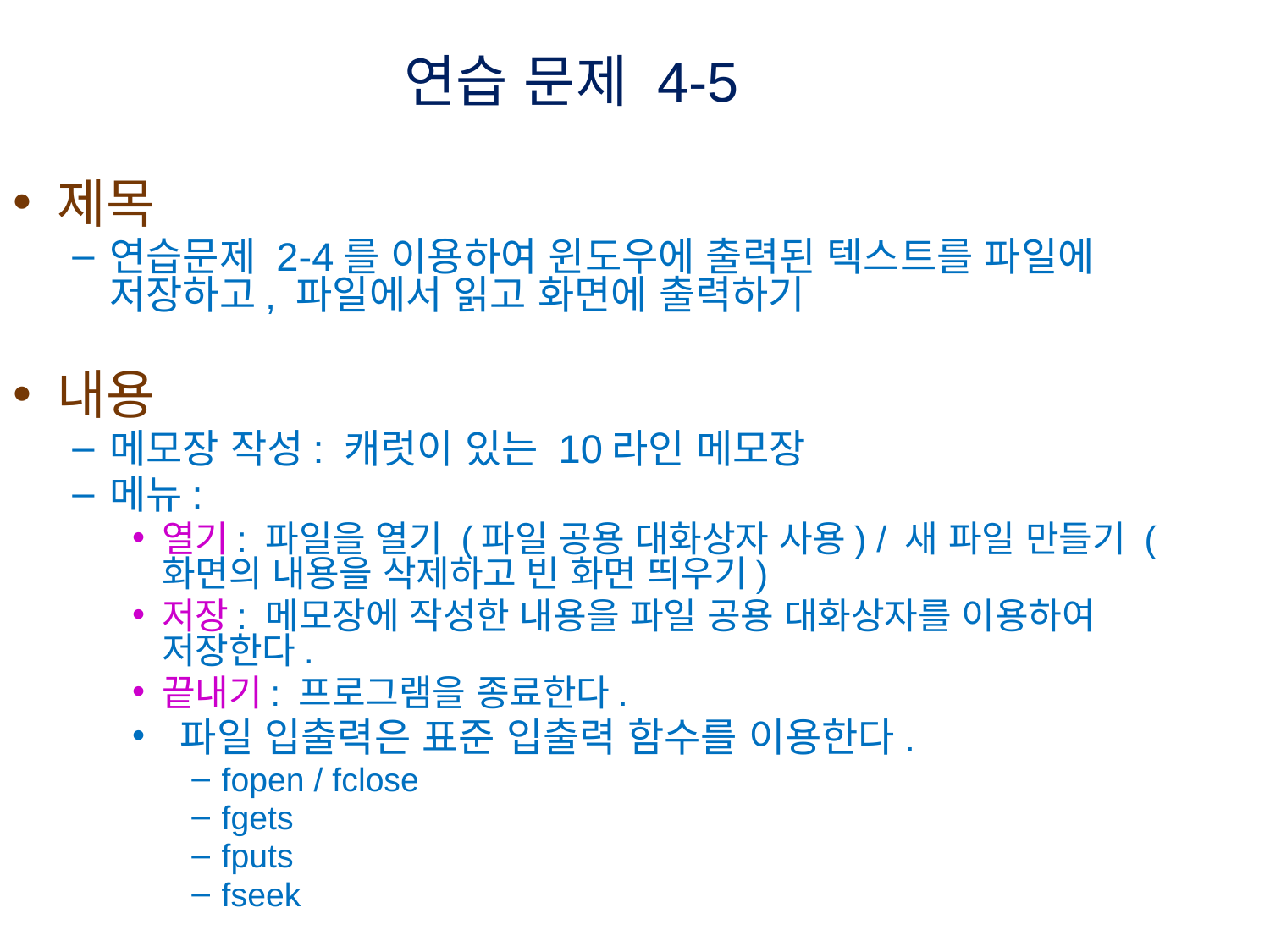

연습 문제 4-5
제목
연습문제 2-4를 이용하여 윈도우에 출력된 텍스트를 파일에 저장하고, 파일에서 읽고 화면에 출력하기

내용
메모장 작성: 캐럿이 있는 10라인 메모장
메뉴:
열기: 파일을 열기 (파일 공용 대화상자 사용) / 새 파일 만들기 (화면의 내용을 삭제하고 빈 화면 띄우기)
저장: 메모장에 작성한 내용을 파일 공용 대화상자를 이용하여 저장한다.
끝내기: 프로그램을 종료한다.
 파일 입출력은 표준 입출력 함수를 이용한다.
fopen / fclose
fgets
fputs
fseek